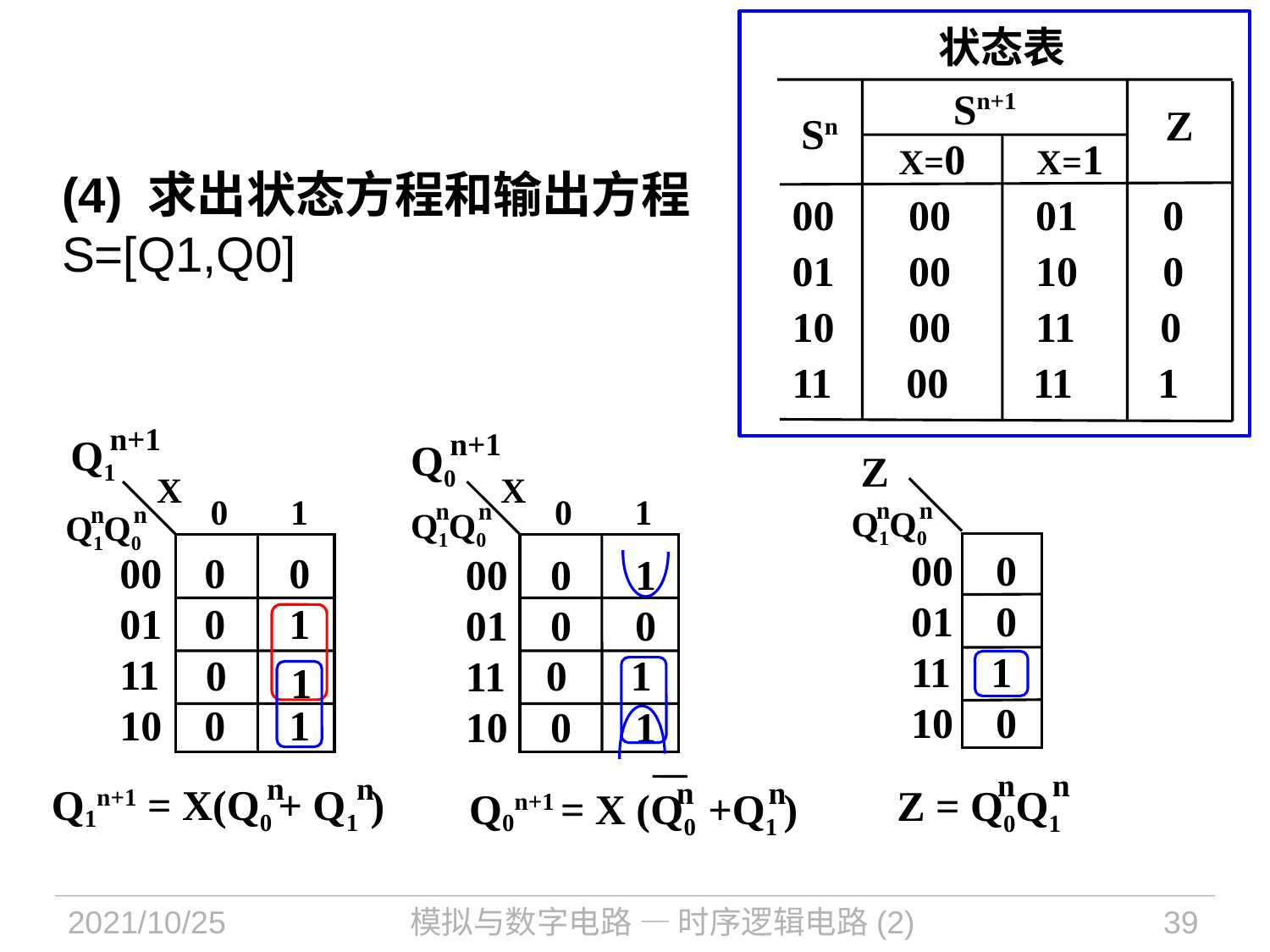

状态表
Sn+1

Sn
 X=0        X=1

00       00        01        0
01       00        10        0
10       00        11        0
11       00        11        1

 Z
(4) 求出状态方程和输出方程
S=[Q1,Q0]
n+1
Q1
X

 0       1
n
n
Q1Q0

00    0      0
01    0      1
11
10    0      1

0
 1

n+1
Q0
X

 0       1
n
n
Q1Q0

00    0      1
01    0      0
11
10    0      1

0
1

Z

n
n
Q1Q0

00    0
01    0
11
10    0

1

n
   Z = Q0Q1
n
n
n
Q1n+1 = X(Q0 + Q1  )
n
n
 Q0n+1 = X (Q0  +Q1 )

2021/10/25
模拟与数字电路 — 时序逻辑电路(2)
39